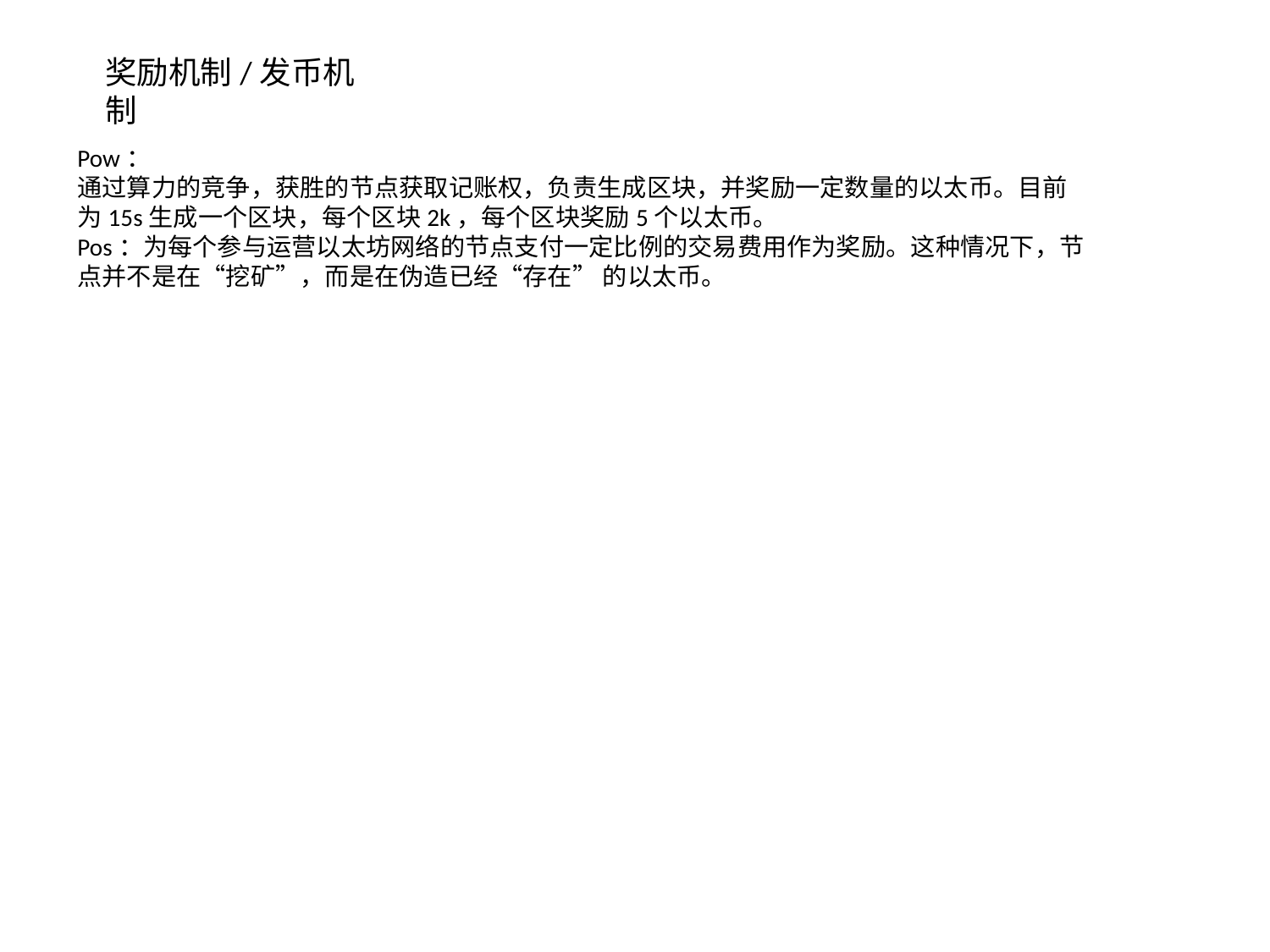

奖励机制/发币机制
Pow：
通过算力的竞争，获胜的节点获取记账权，负责生成区块，并奖励一定数量的以太币。目前为15s生成一个区块，每个区块2k，每个区块奖励5个以太币。
Pos：为每个参与运营以太坊网络的节点支付一定比例的交易费用作为奖励。这种情况下，节点并不是在“挖矿”，而是在伪造已经“存在” 的以太币。